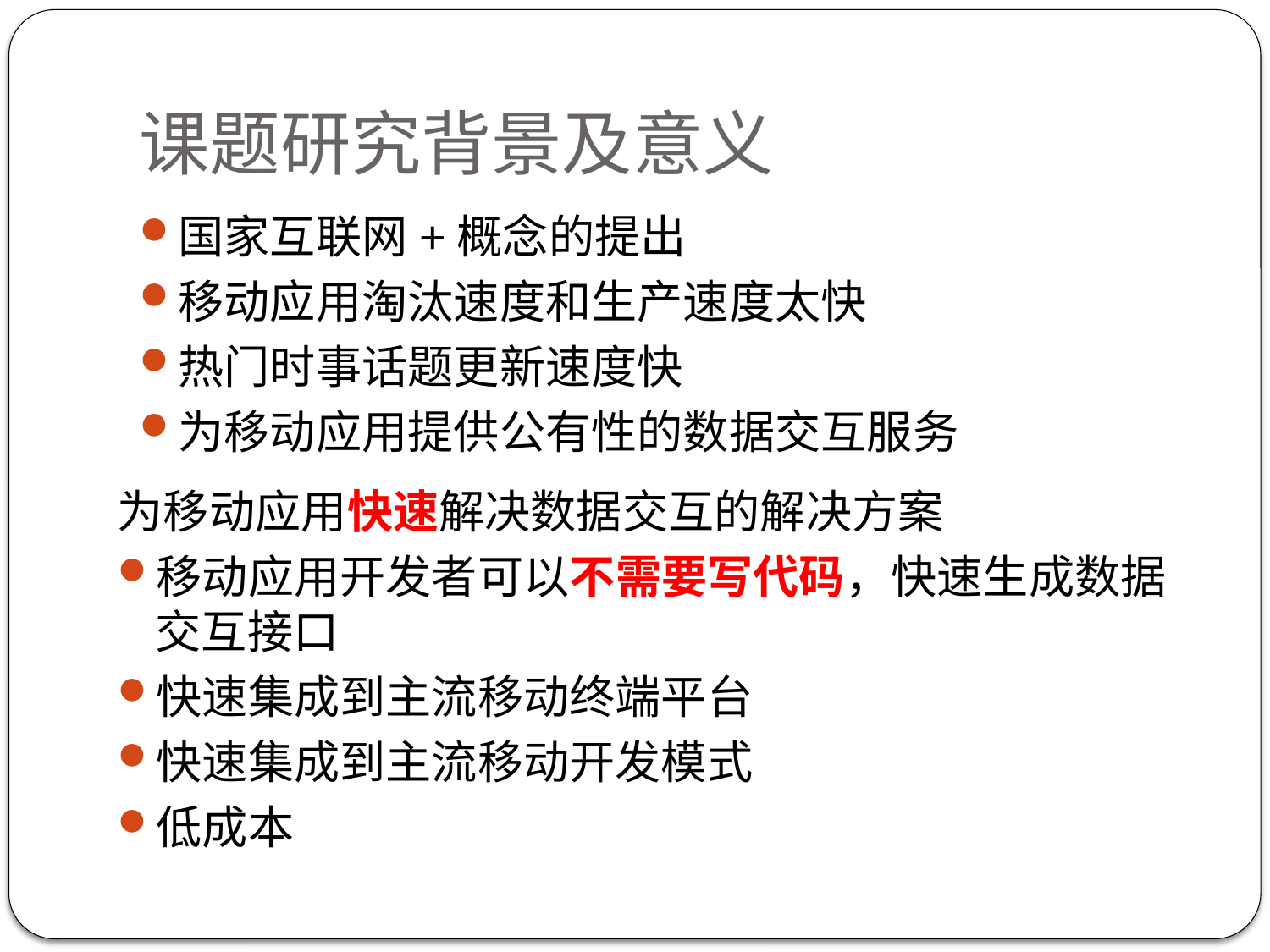

# 课题研究背景及意义
国家互联网+概念的提出
移动应用淘汰速度和生产速度太快
热门时事话题更新速度快
为移动应用提供公有性的数据交互服务

为移动应用快速解决数据交互的解决方案
移动应用开发者可以不需要写代码，快速生成数据交互接口
快速集成到主流移动终端平台
快速集成到主流移动开发模式
低成本